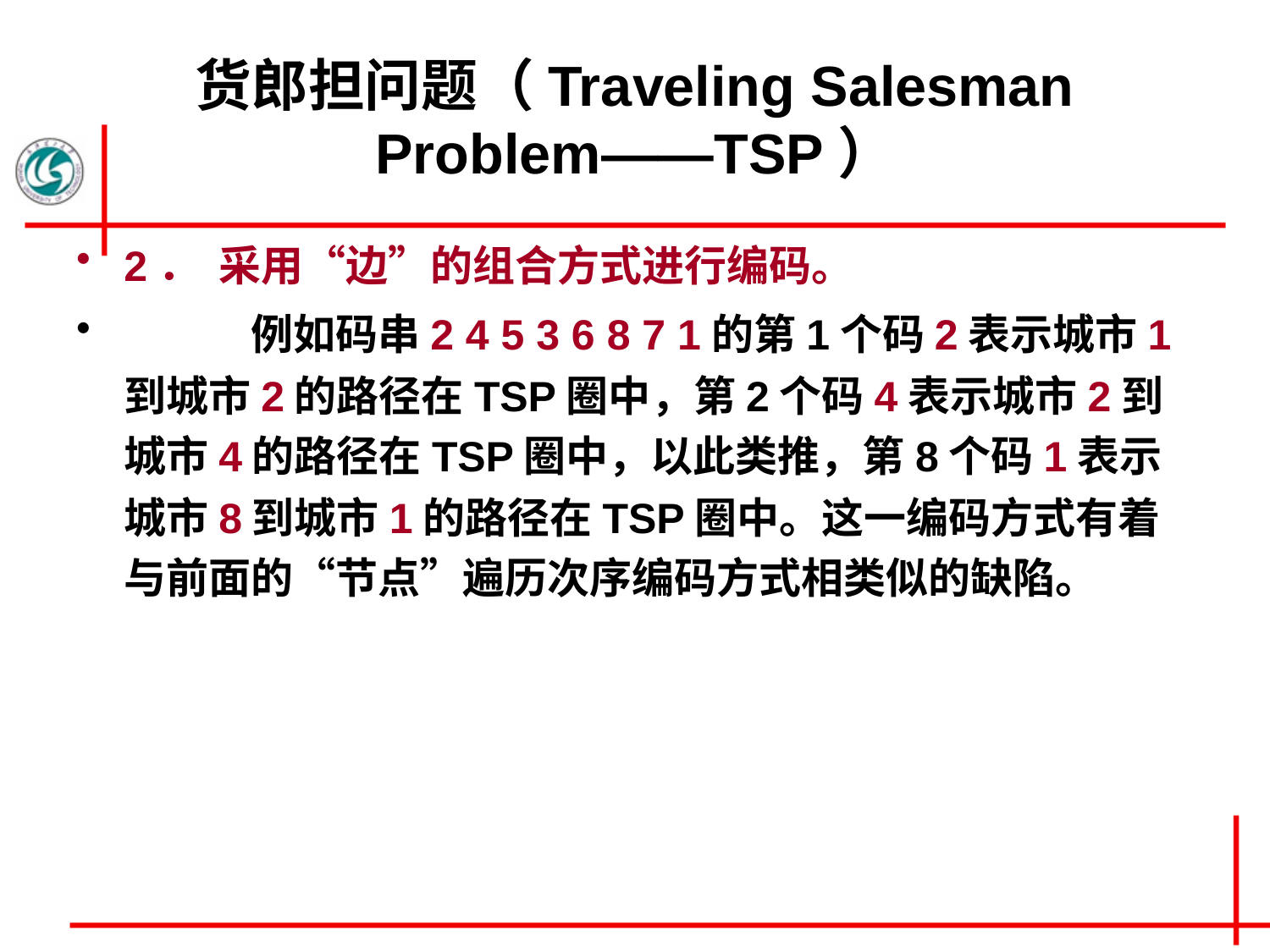

# 货郎担问题（Traveling Salesman Problem——TSP）
2．  采用“边”的组合方式进行编码。
	例如码串2 4 5 3 6 8 7 1的第1个码2表示城市1到城市2的路径在TSP圈中，第2个码4表示城市2到城市4的路径在TSP圈中，以此类推，第8个码1表示城市8到城市1的路径在TSP圈中。这一编码方式有着与前面的“节点”遍历次序编码方式相类似的缺陷。